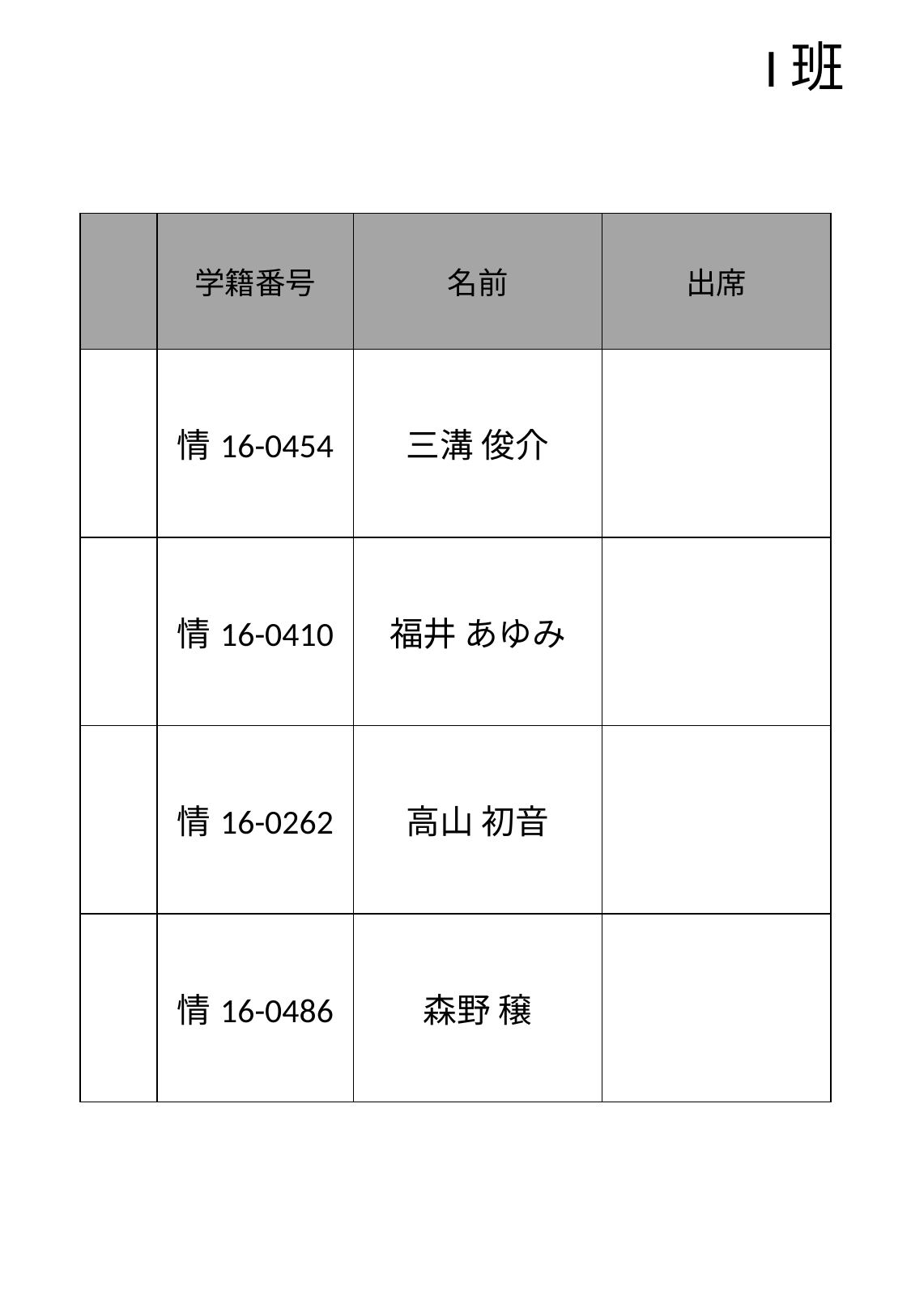

I班
|  | 学籍番号 | 名前 | 出席 |
| --- | --- | --- | --- |
|  | 情16-0454 | 三溝 俊介 |  |
|  | 情16-0410 | 福井 あゆみ |  |
|  | 情16-0262 | 高山 初音 |  |
|  | 情16-0486 | 森野 穣 |  |